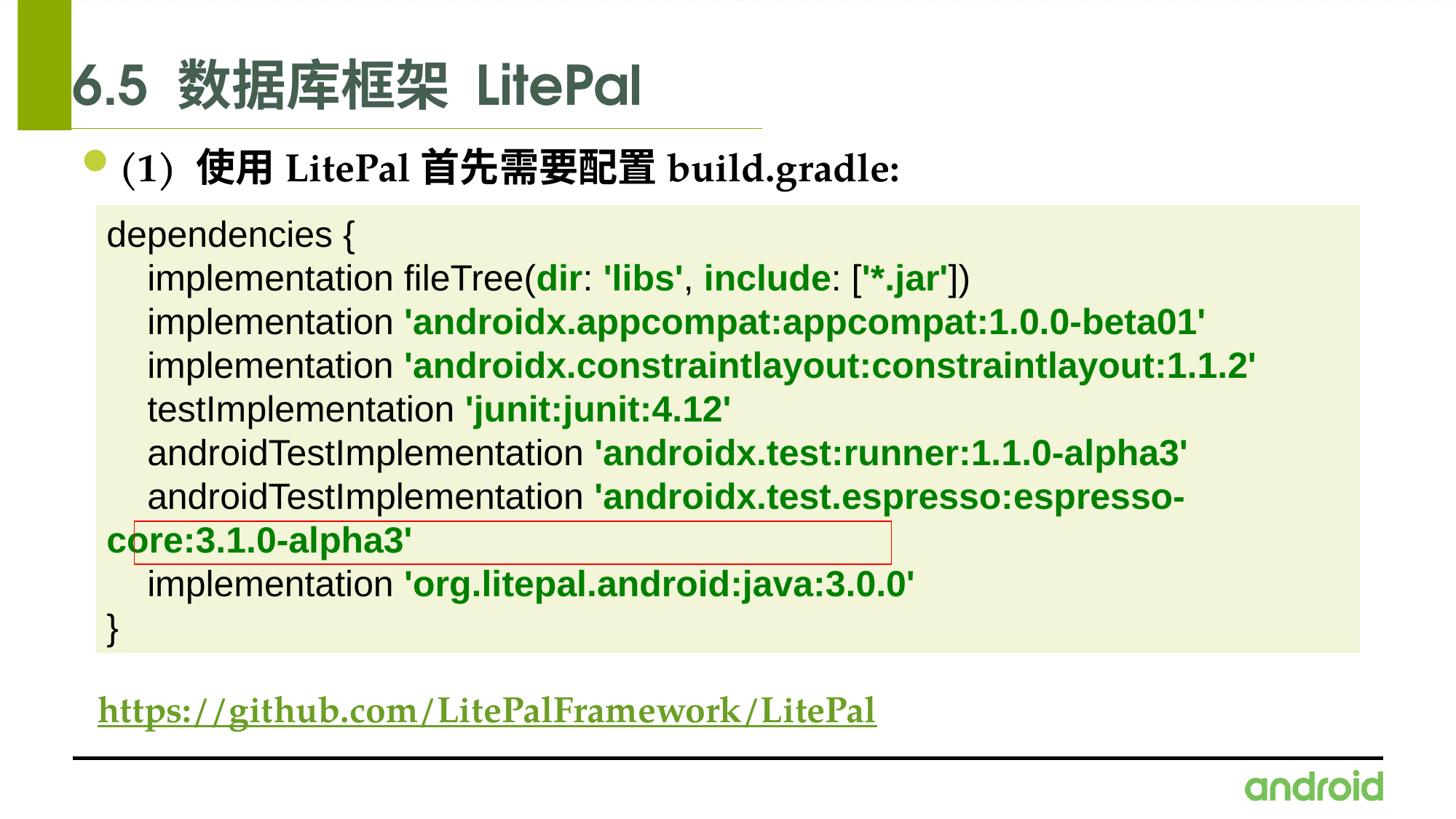

# 6.5 数据库框架 LitePal
(1) 使用LitePal首先需要配置build.gradle:

dependencies {
    implementation fileTree(dir: 'libs', include: ['*.jar'])
    implementation 'androidx.appcompat:appcompat:1.0.0-beta01'
    implementation 'androidx.constraintlayout:constraintlayout:1.1.2'
    testImplementation 'junit:junit:4.12'
    androidTestImplementation 'androidx.test:runner:1.1.0-alpha3'
    androidTestImplementation 'androidx.test.espresso:espresso-core:3.1.0-alpha3'
    implementation 'org.litepal.android:java:3.0.0'
}

https://github.com/LitePalFramework/LitePal